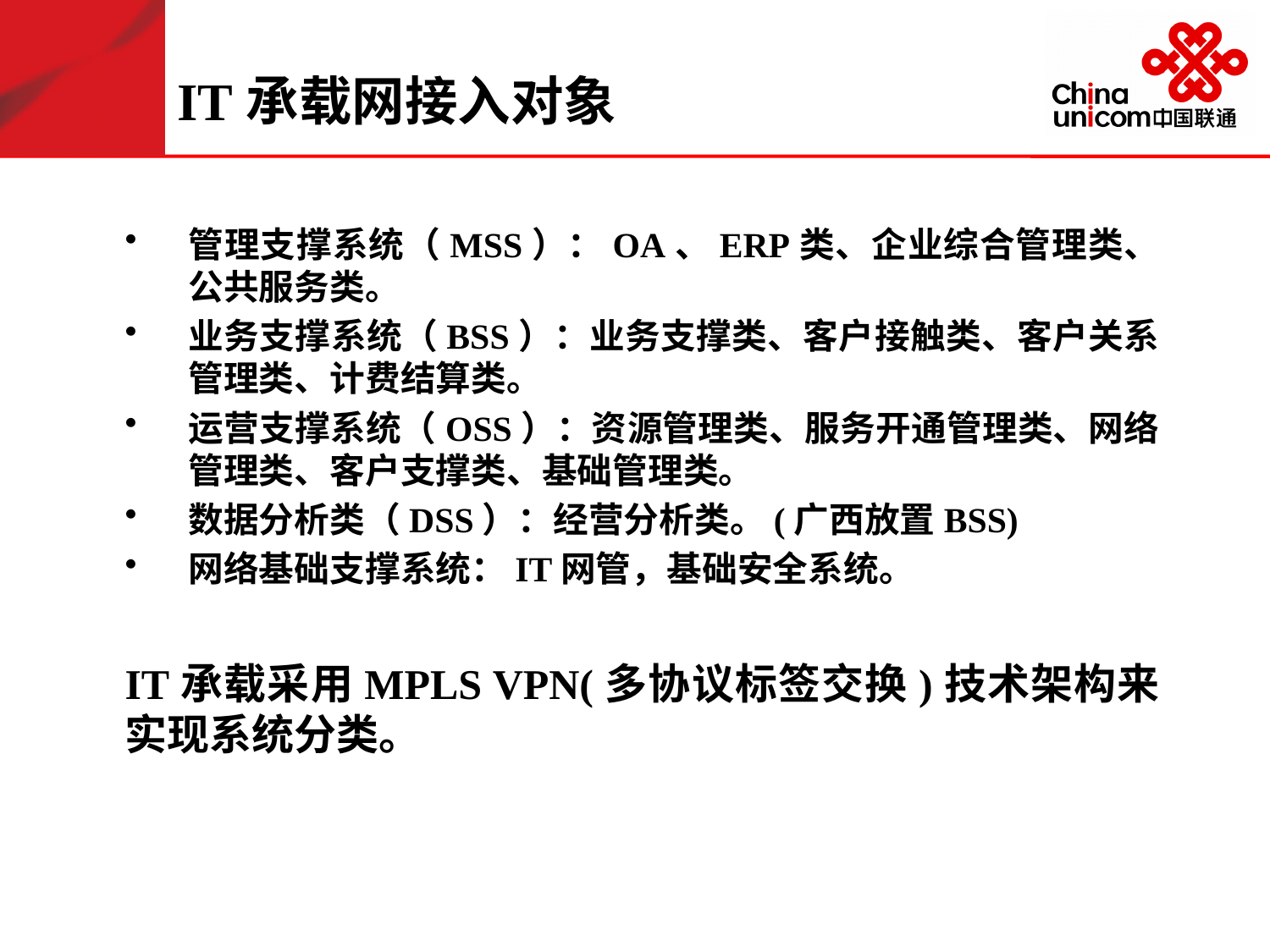

# IT承载网接入对象
管理支撑系统（MSS）：OA、ERP类、企业综合管理类、公共服务类。
业务支撑系统（BSS）：业务支撑类、客户接触类、客户关系管理类、计费结算类。
运营支撑系统（OSS）：资源管理类、服务开通管理类、网络管理类、客户支撑类、基础管理类。
数据分析类（DSS）：经营分析类。(广西放置BSS)
网络基础支撑系统：IT网管，基础安全系统。

IT承载采用MPLS VPN(多协议标签交换)技术架构来实现系统分类。